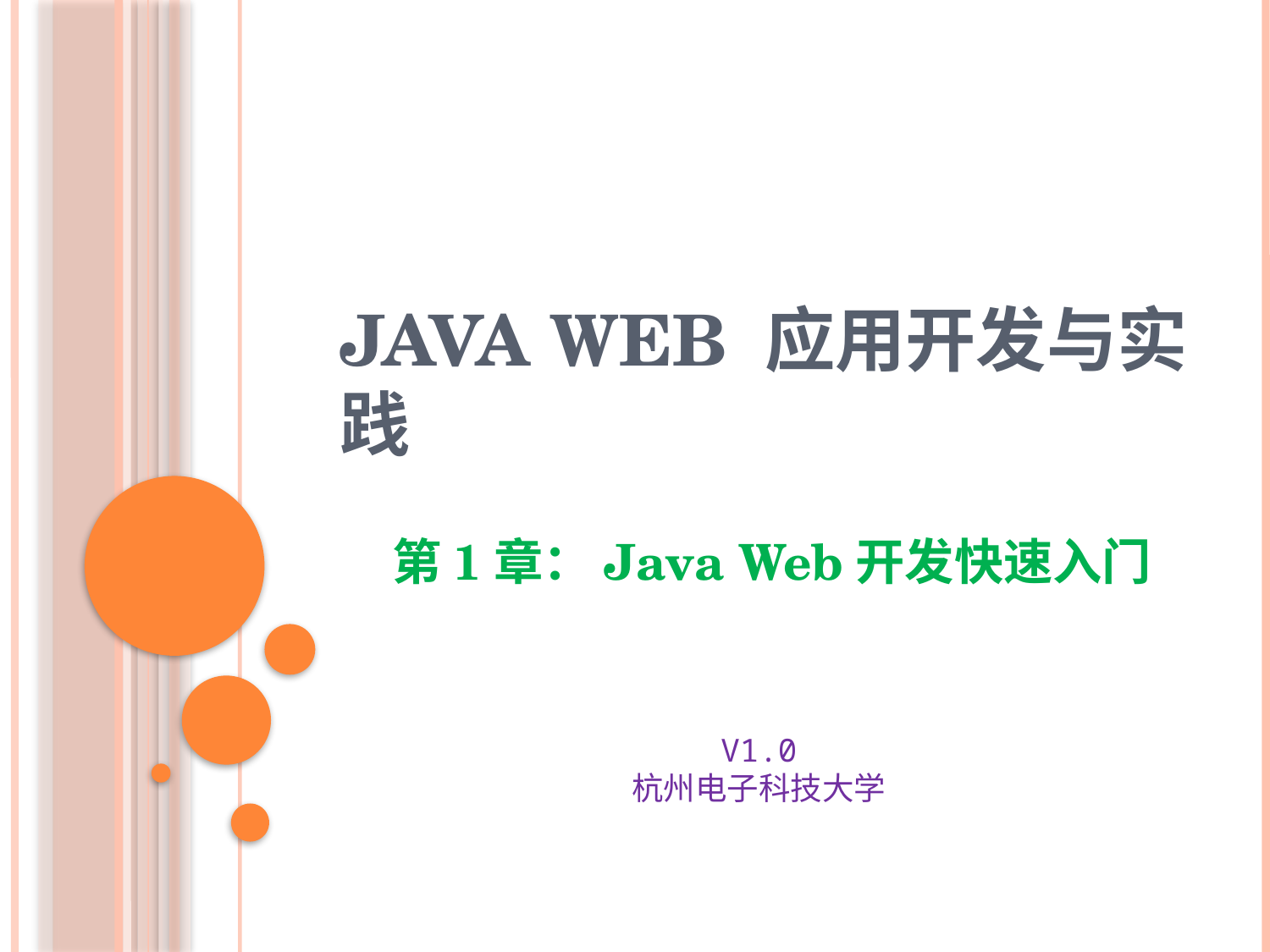

# Java Web 应用开发与实践

第1章：Java Web开发快速入门
V1.0
杭州电子科技大学